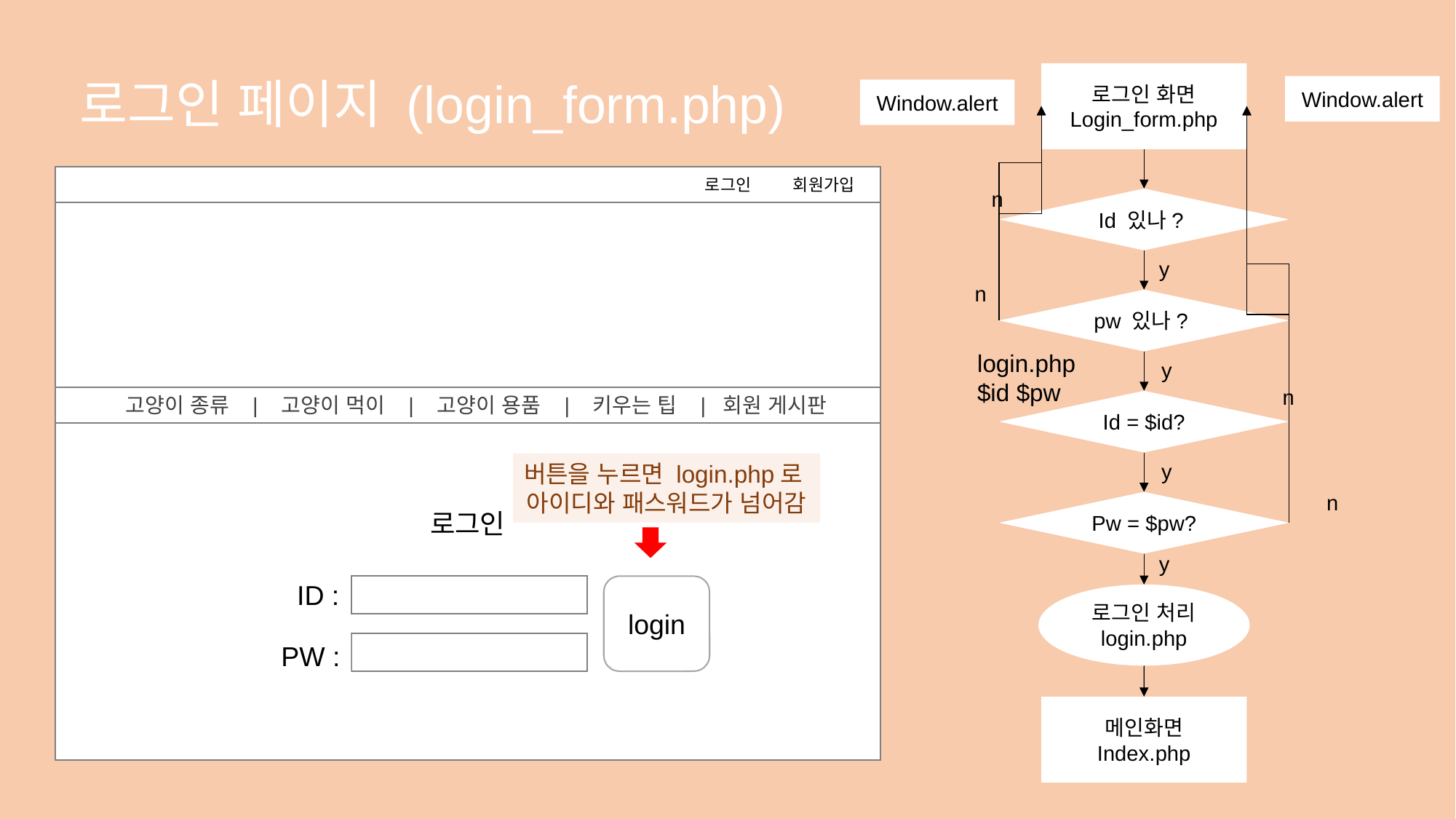

# 로그인 페이지 (login_form.php)
로그인 화면
Login_form.php
n
Id 있나?
y
n
pw 있나?
y
n
Id = $id?
y
n
Pw = $pw?
y
로그인 처리
login.php
메인화면
Index.php
Window.alert
Window.alert
login.php
$id $pw

로그인
회원가입
  고양이 종류   |   고양이 먹이   |   고양이 용품   |   키우는 팁   |  회원 게시판
로그인
ID :

PW :

login
버튼을 누르면 login.php로
아이디와 패스워드가 넘어감